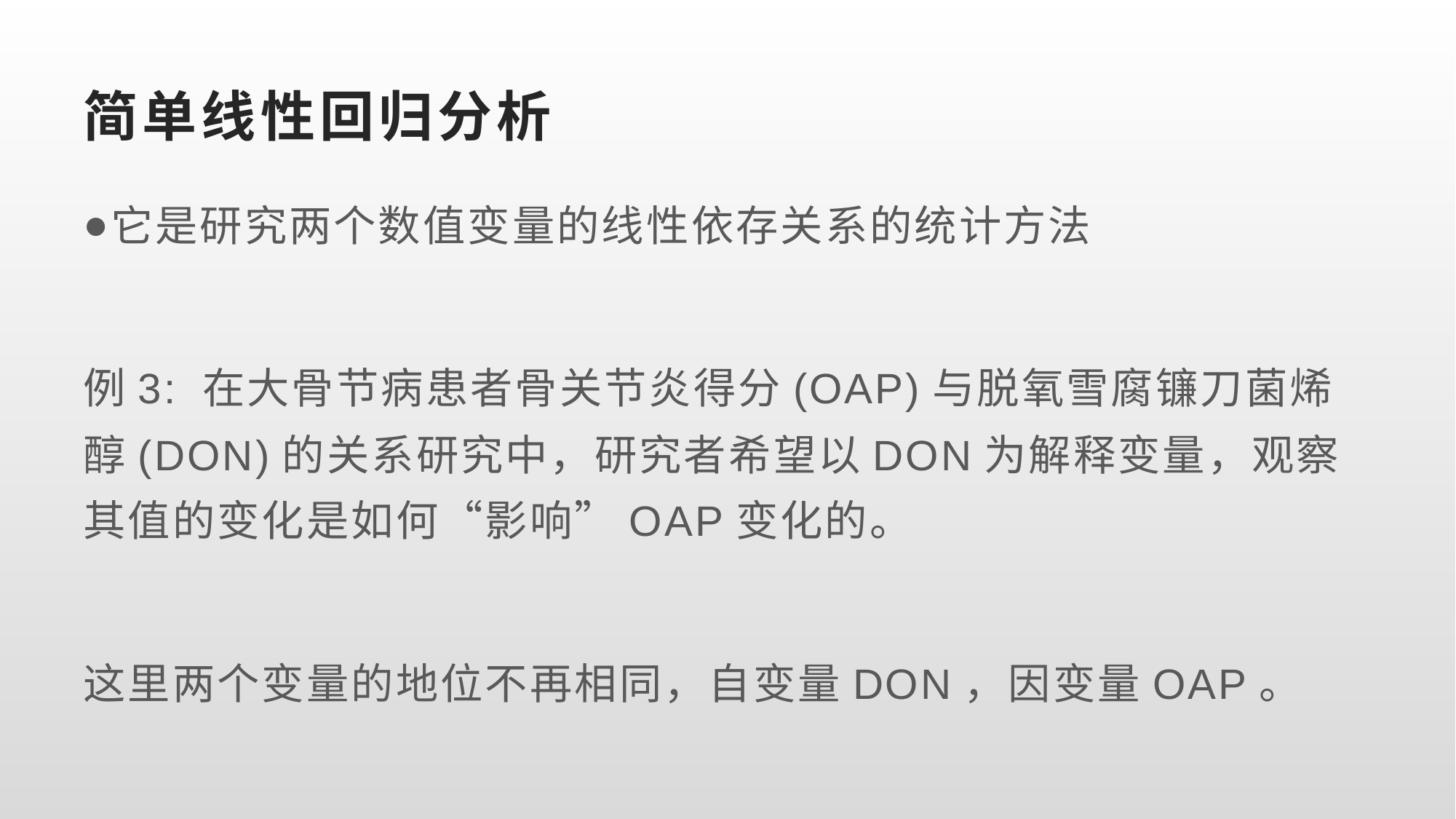

# 简单线性回归分析
它是研究两个数值变量的线性依存关系的统计方法

例3: 在大骨节病患者骨关节炎得分(OAP)与脱氧雪腐镰刀菌烯醇(DON)的关系研究中，研究者希望以DON为解释变量，观察其值的变化是如何“影响”OAP变化的。

这里两个变量的地位不再相同，自变量DON，因变量OAP。